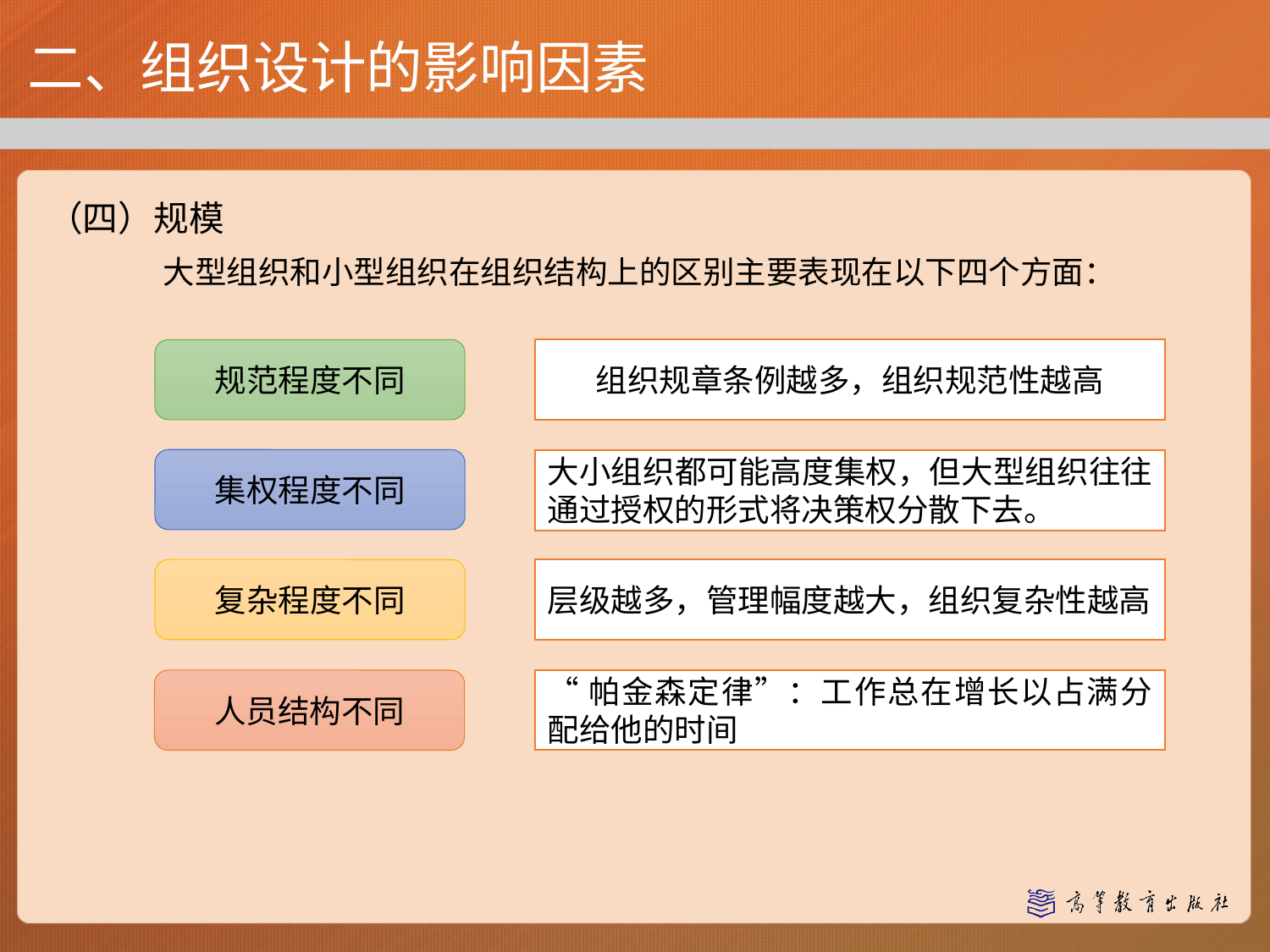

二、组织设计的影响因素
（四）规模
大型组织和小型组织在组织结构上的区别主要表现在以下四个方面：
规范程度不同
组织规章条例越多，组织规范性越高
集权程度不同
大小组织都可能高度集权，但大型组织往往通过授权的形式将决策权分散下去。
复杂程度不同
层级越多，管理幅度越大，组织复杂性越高
人员结构不同
“帕金森定律”：工作总在增长以占满分配给他的时间